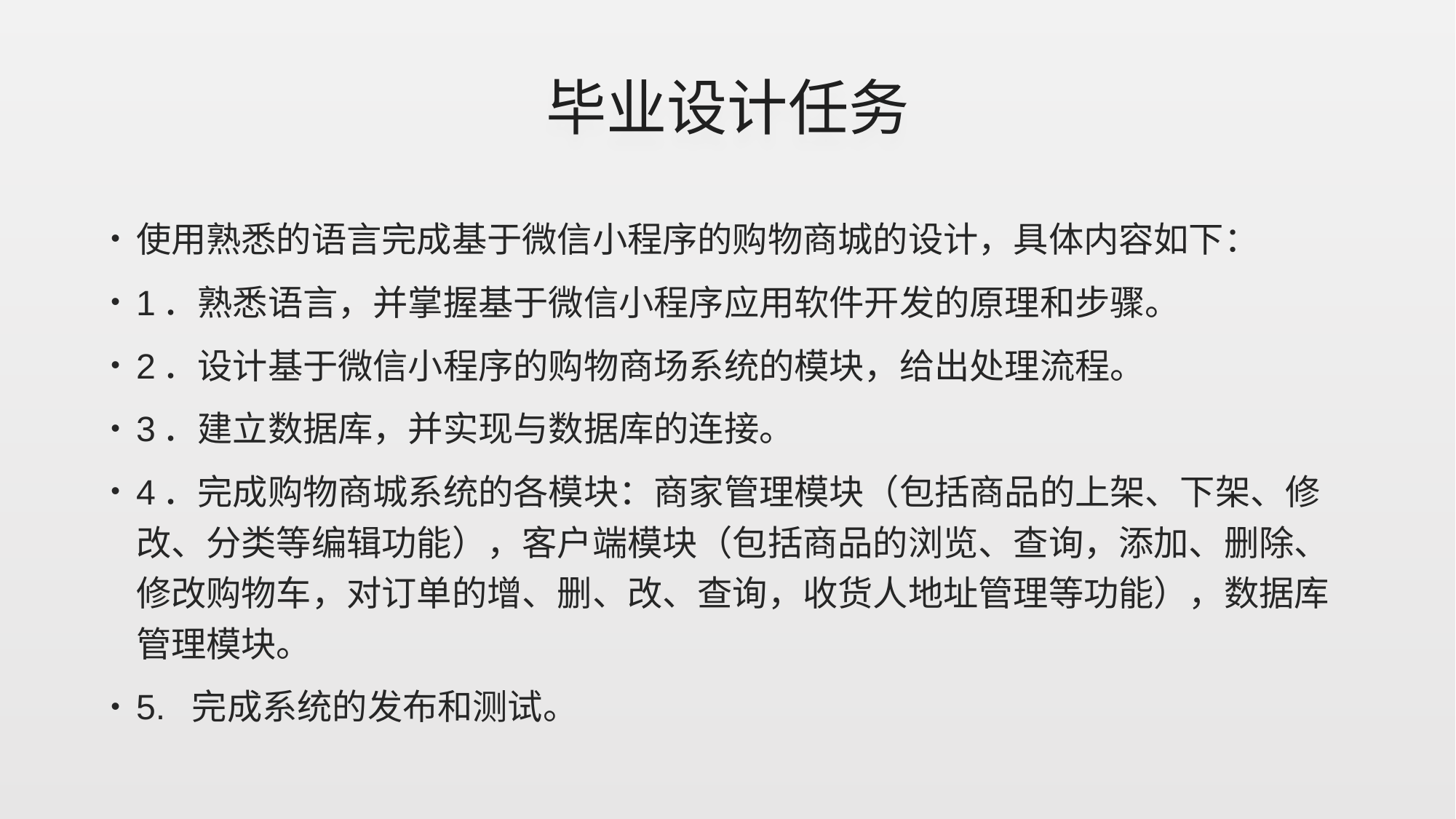

# 毕业设计任务
使用熟悉的语言完成基于微信小程序的购物商城的设计，具体内容如下：
1．熟悉语言，并掌握基于微信小程序应用软件开发的原理和步骤。
2．设计基于微信小程序的购物商场系统的模块，给出处理流程。
3．建立数据库，并实现与数据库的连接。
4．完成购物商城系统的各模块：商家管理模块（包括商品的上架、下架、修改、分类等编辑功能），客户端模块（包括商品的浏览、查询，添加、删除、修改购物车，对订单的增、删、改、查询，收货人地址管理等功能），数据库管理模块。
5.  完成系统的发布和测试。